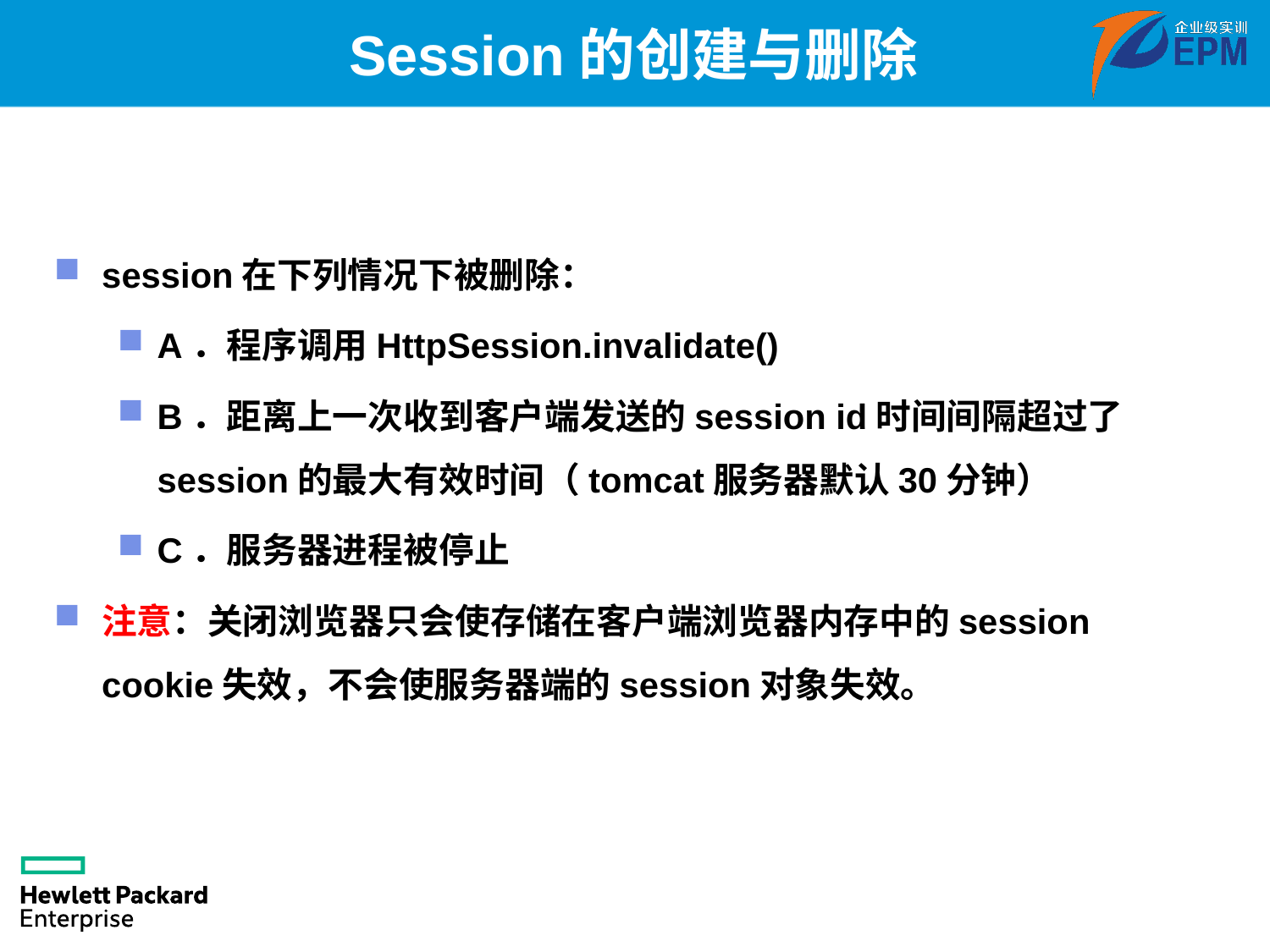

# Session的创建与删除
session在下列情况下被删除：
A．程序调用HttpSession.invalidate()
B．距离上一次收到客户端发送的session id时间间隔超过了session的最大有效时间（tomcat服务器默认30分钟）
C．服务器进程被停止
注意：关闭浏览器只会使存储在客户端浏览器内存中的session cookie失效，不会使服务器端的session对象失效。